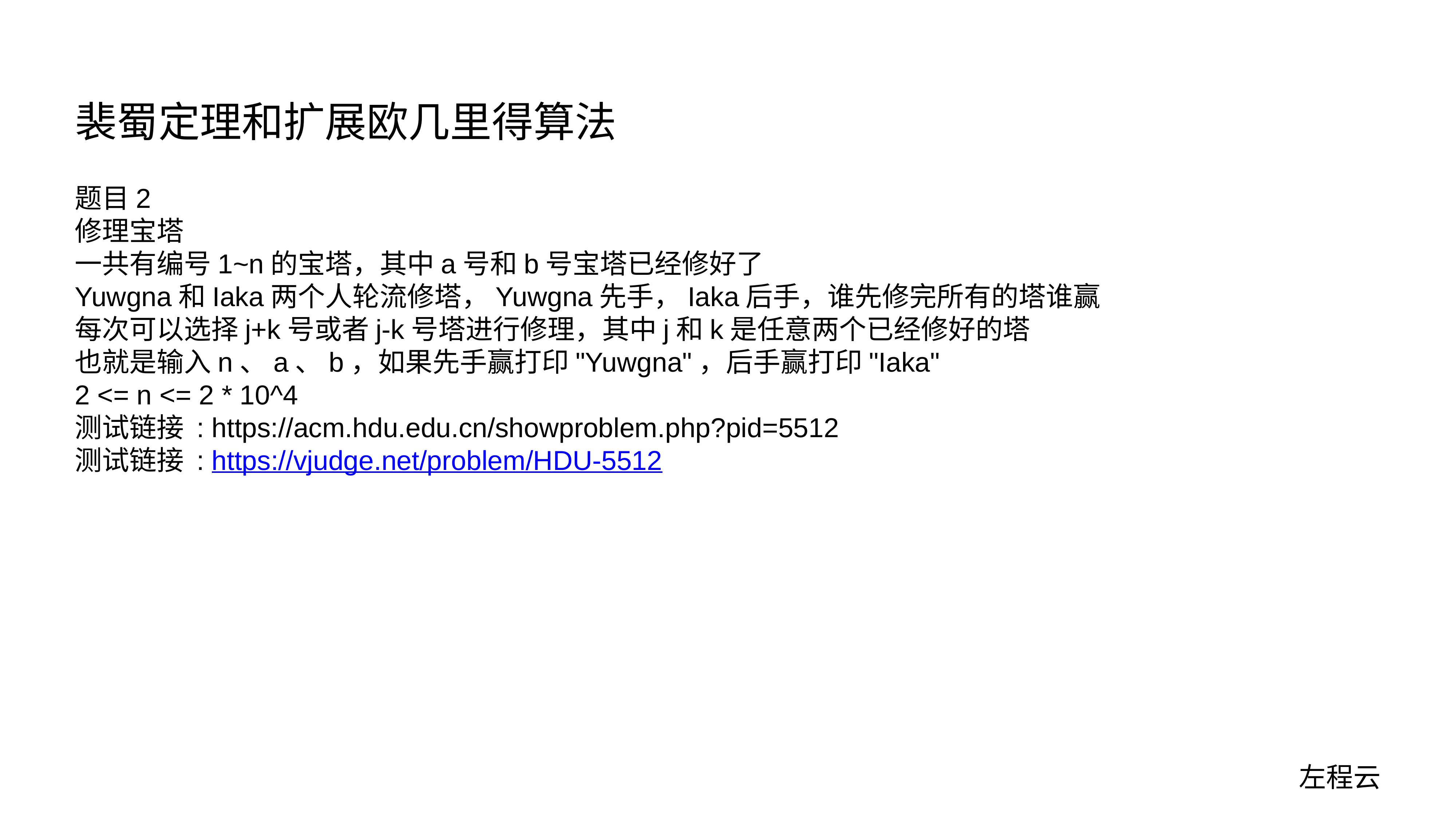

# 裴蜀定理和扩展欧几里得算法
题目2
修理宝塔
一共有编号1~n的宝塔，其中a号和b号宝塔已经修好了
Yuwgna和Iaka两个人轮流修塔，Yuwgna先手，Iaka后手，谁先修完所有的塔谁赢
每次可以选择j+k号或者j-k号塔进行修理，其中j和k是任意两个已经修好的塔
也就是输入n、a、b，如果先手赢打印"Yuwgna"，后手赢打印"Iaka"
2 <= n <= 2 * 10^4
测试链接 : https://acm.hdu.edu.cn/showproblem.php?pid=5512
测试链接 : https://vjudge.net/problem/HDU-5512
左程云